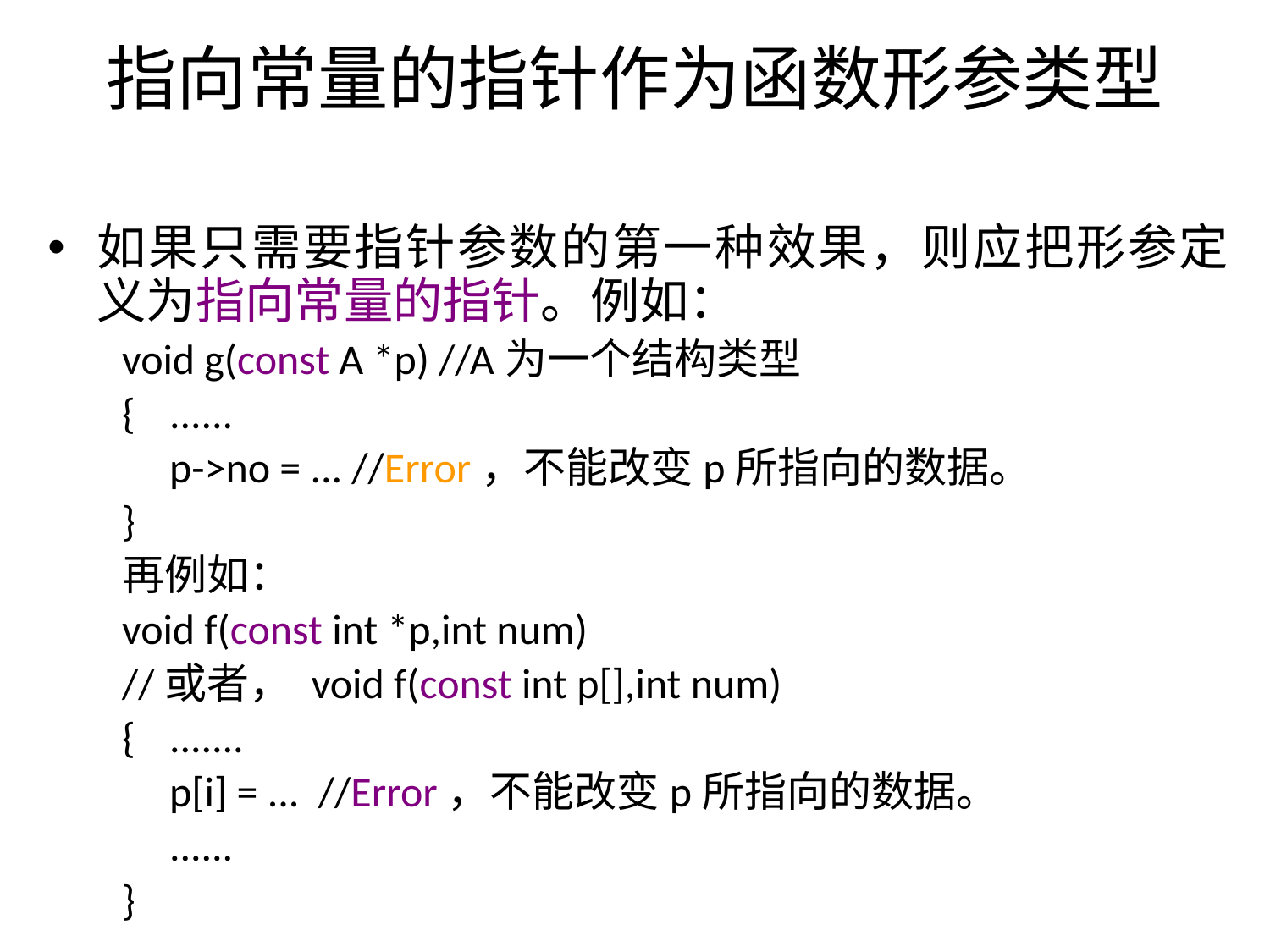

# 指向常量的指针作为函数形参类型
如果只需要指针参数的第一种效果，则应把形参定义为指向常量的指针。例如：
void g(const A *p) //A为一个结构类型
{	......
	p->no = ... //Error，不能改变p所指向的数据。
}
再例如：
void f(const int *p,int num)
//或者， void f(const int p[],int num)
{	.......
	p[i] = ...  //Error，不能改变p所指向的数据。
	......
}